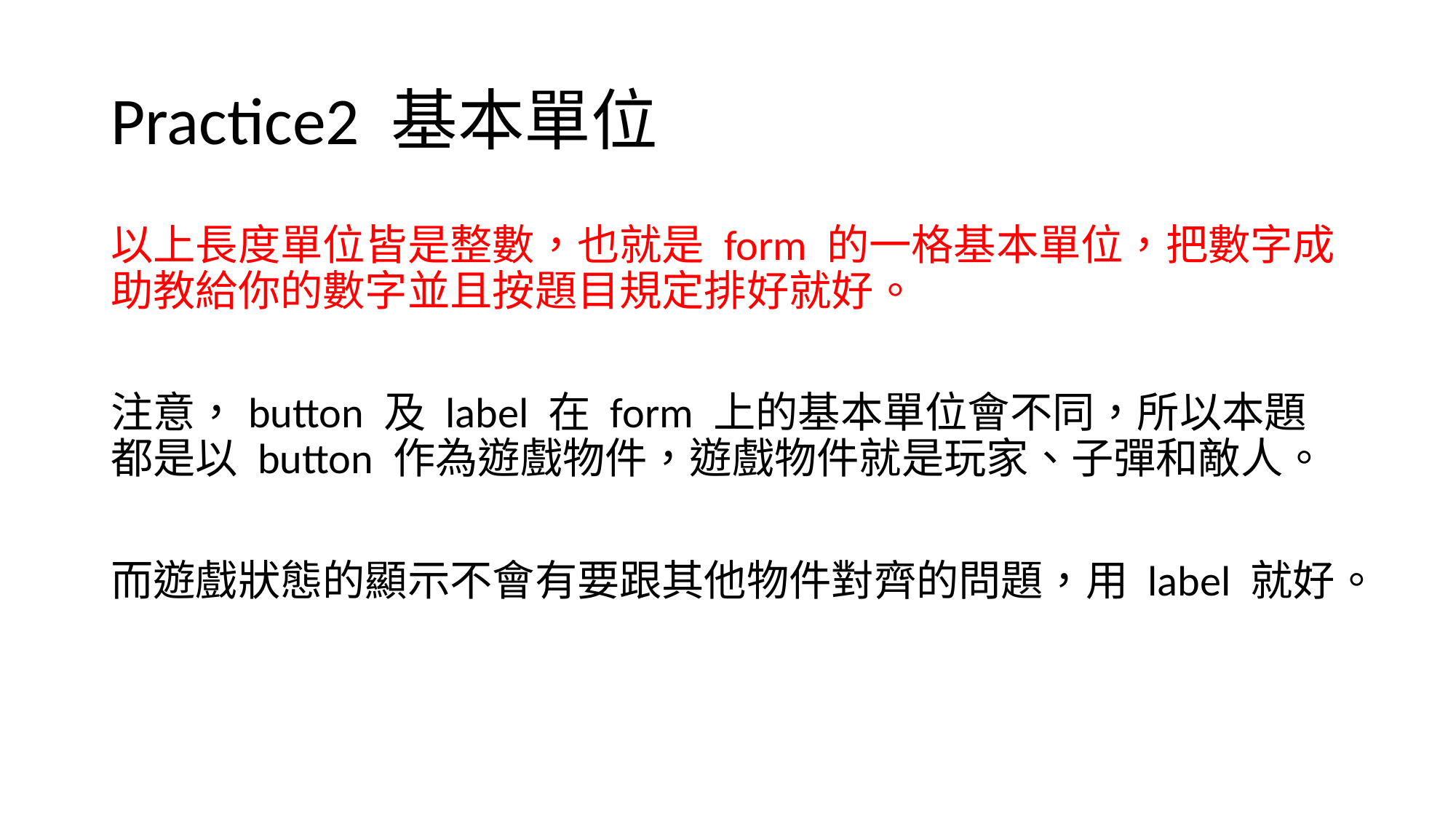

# Practice2 基本單位
以上長度單位皆是整數，也就是 form 的一格基本單位，把數字成助教給你的數字並且按題目規定排好就好。

注意，button 及 label 在 form 上的基本單位會不同，所以本題都是以 button 作為遊戲物件，遊戲物件就是玩家、子彈和敵人。

而遊戲狀態的顯示不會有要跟其他物件對齊的問題，用 label 就好。